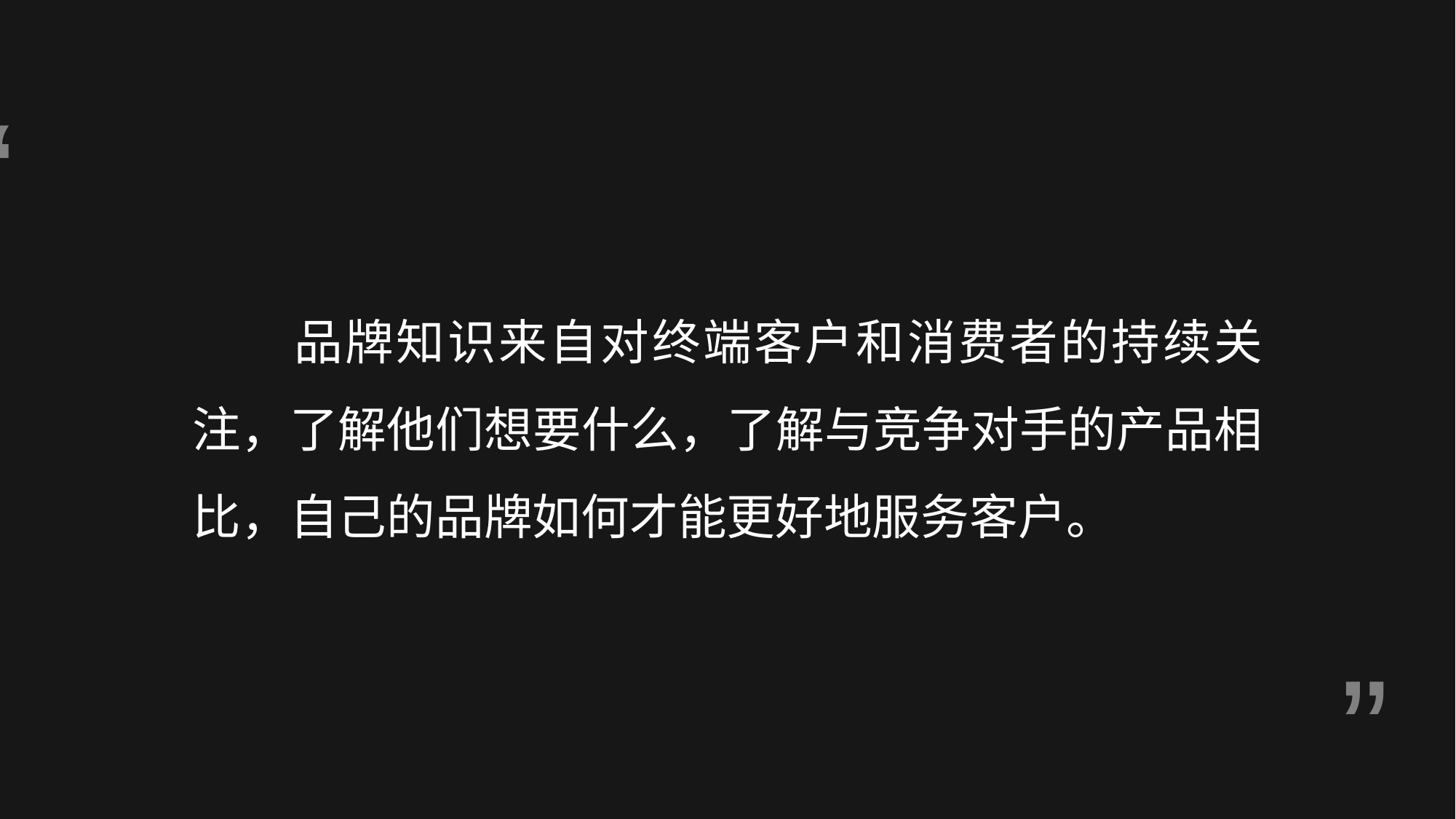

“
品牌知识来自对终端客户和消费者的持续关注，了解他们想要什么，了解与竞争对手的产品相比，自己的品牌如何才能更好地服务客户。
”